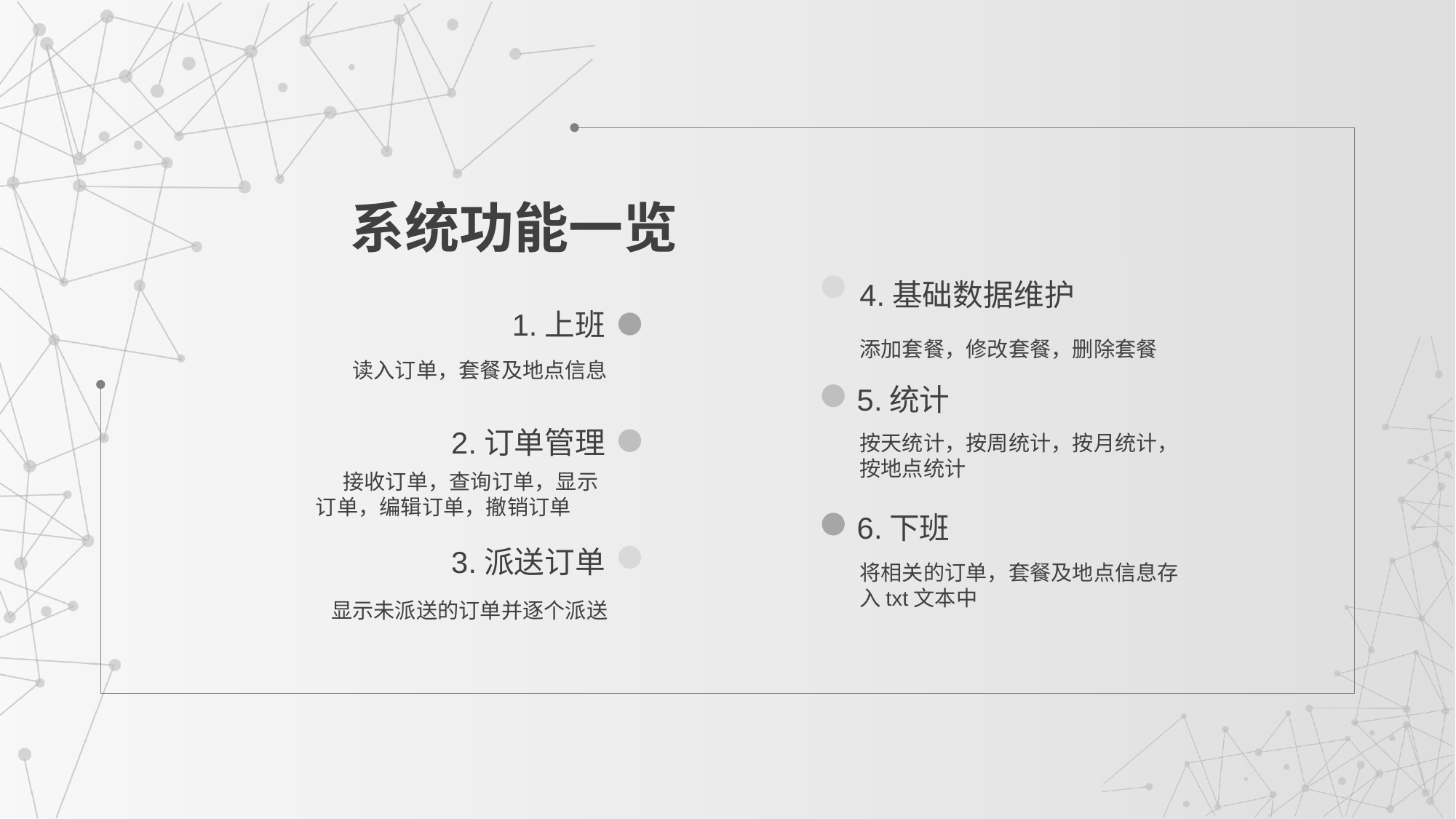

系统功能一览
4.基础数据维护

1.上班

添加套餐，修改套餐，删除套餐
读入订单，套餐及地点信息
5.统计

2.订单管理

按天统计，按周统计，按月统计，按地点统计
接收订单，查询订单，显示订单，编辑订单，撤销订单
6.下班

3.派送订单

将相关的订单，套餐及地点信息存入txt文本中
显示未派送的订单并逐个派送